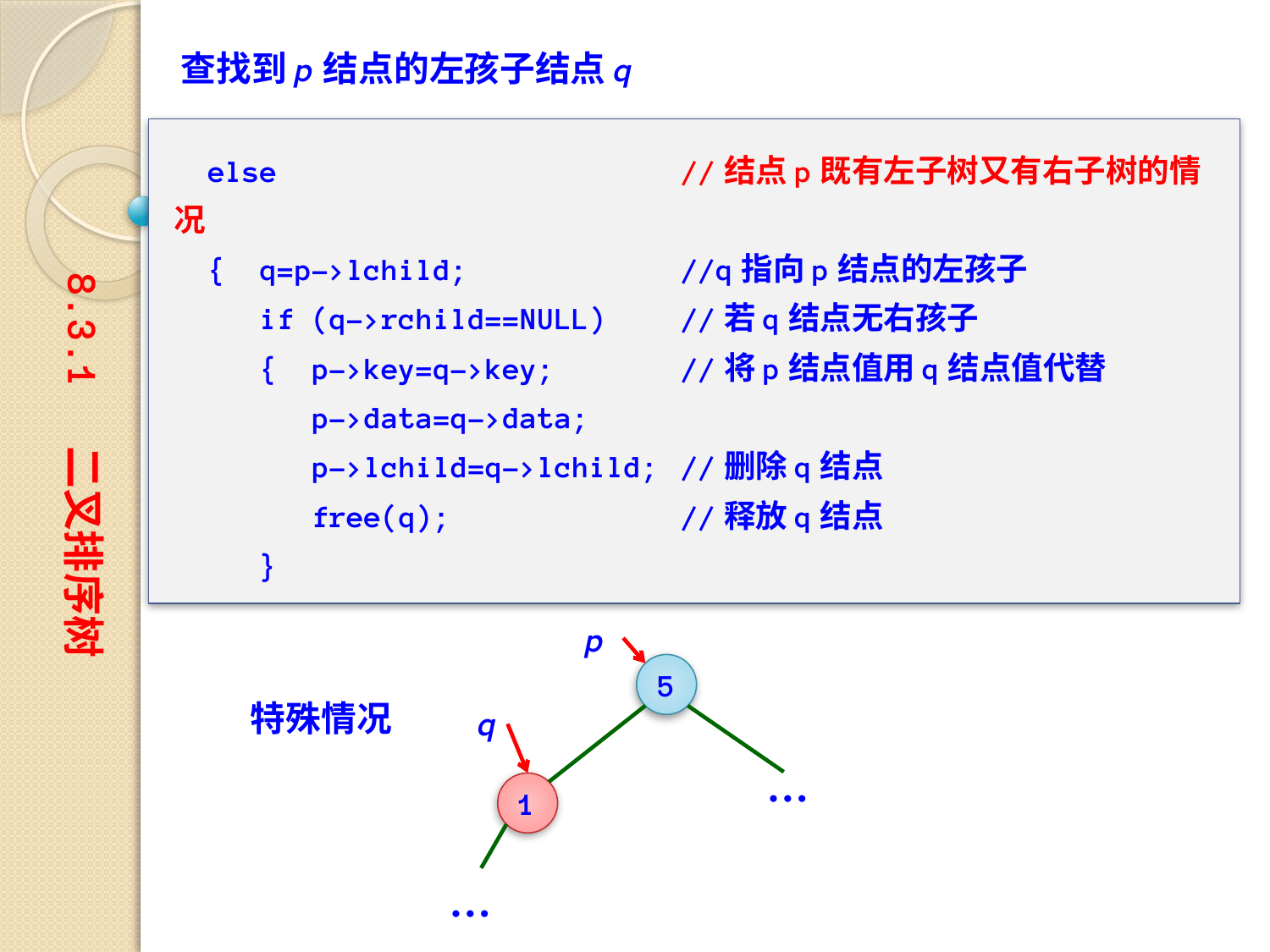

查找到p结点的左孩子结点q
  else				//结点p既有左子树又有右子树的情况
  {  q=p->lchild;		//q指向p结点的左孩子
     if (q->rchild==NULL)	//若q结点无右孩子
     {  p->key=q->key;	//将p结点值用q结点值代替
        p->data=q->data;
        p->lchild=q->lchild;	//删除q结点
        free(q);		//释放q结点
     }
8.3.1  二叉排序树
p
5
q
…
1
…
特殊情况